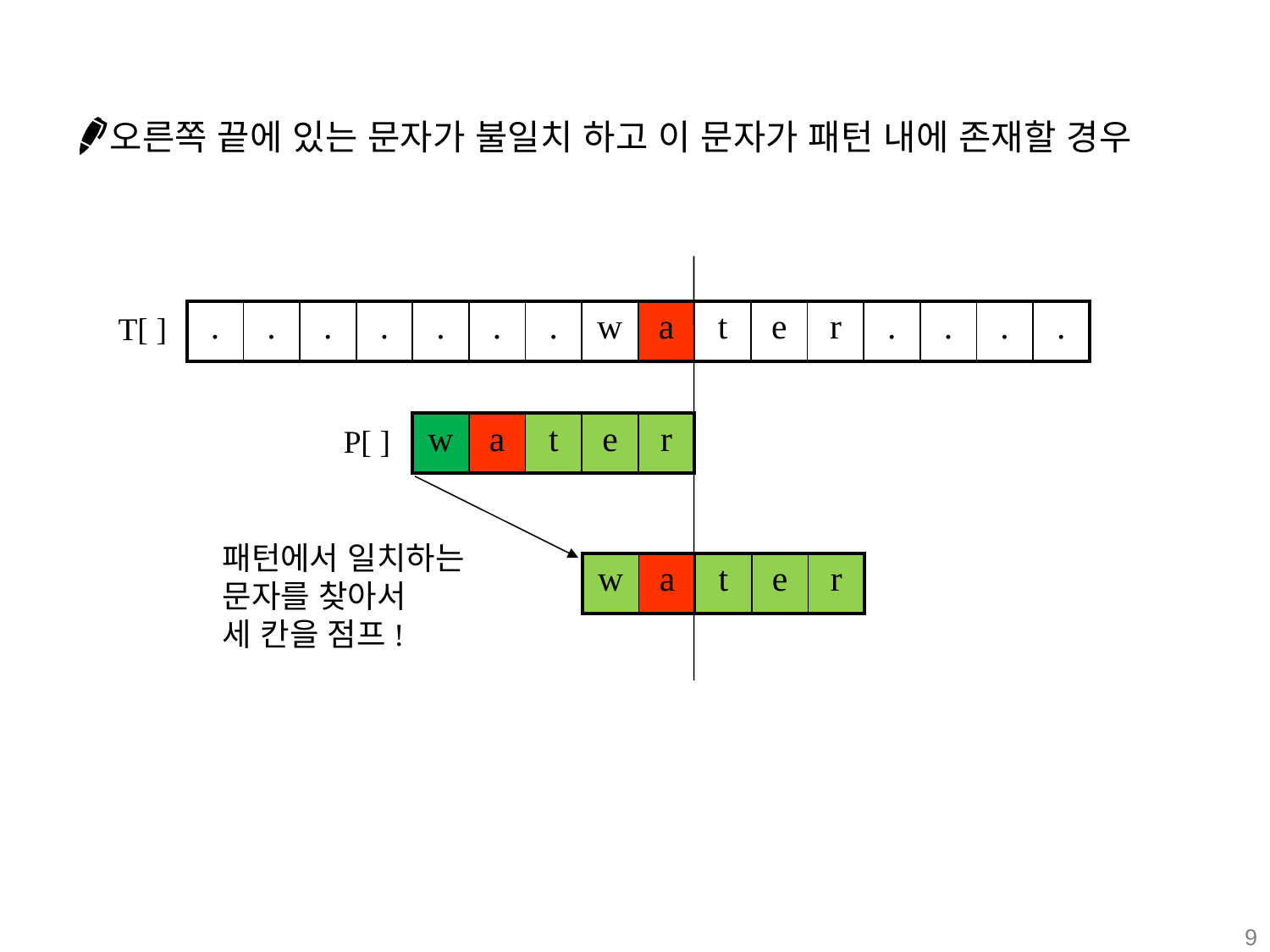

오른쪽 끝에 있는 문자가 불일치 하고 이 문자가 패턴 내에 존재할 경우

| . | . | . | . | . | . | . | w | a | t | e | r | . | . | . | . |
| --- | --- | --- | --- | --- | --- | --- | --- | --- | --- | --- | --- | --- | --- | --- | --- |
T[ ]
| w | a | t | e | r |
| --- | --- | --- | --- | --- |
P[ ]

패턴에서 일치하는
문자를 찾아서
세 칸을 점프!
| w | a | t | e | r |
| --- | --- | --- | --- | --- |
9